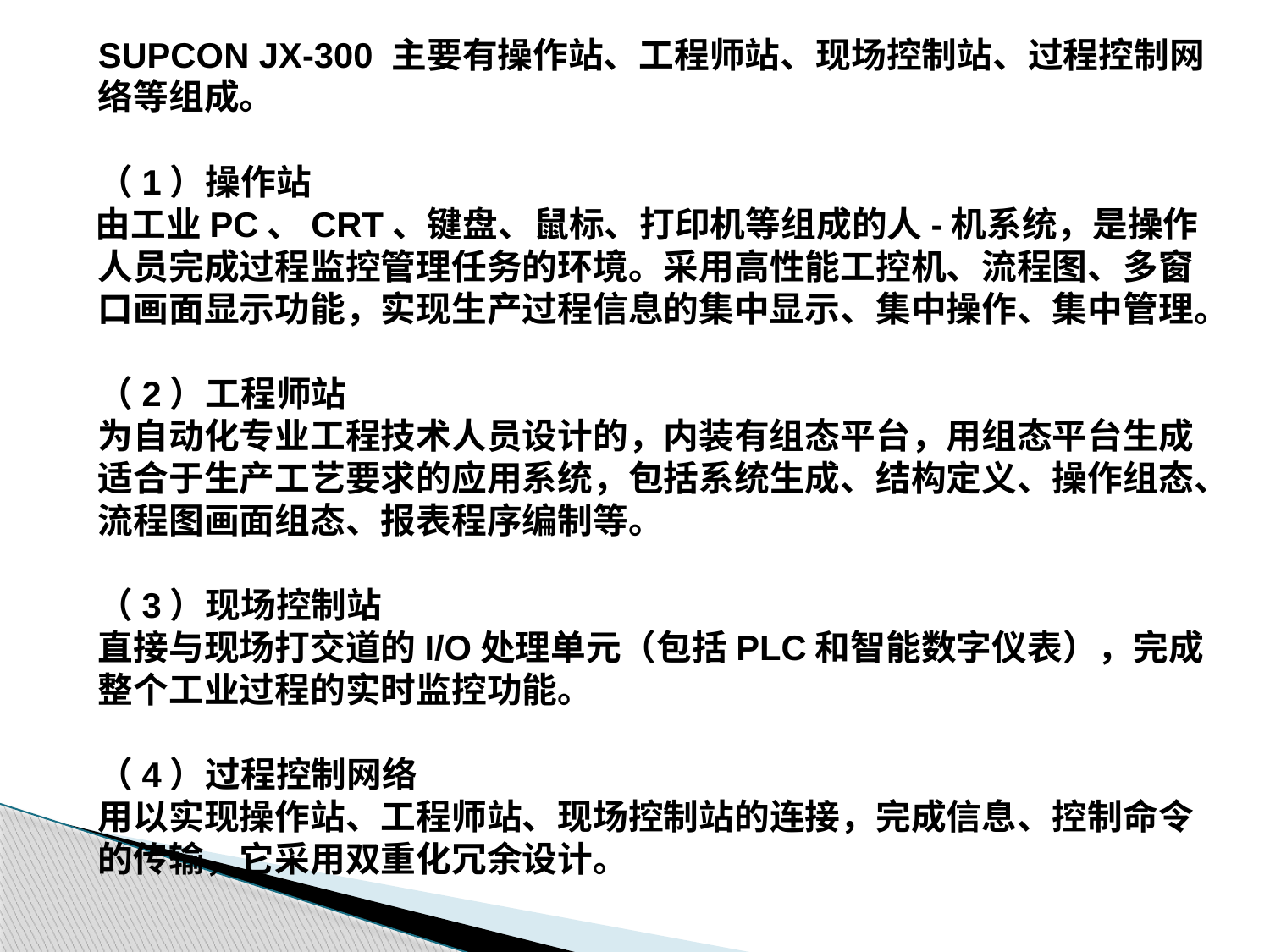

SUPCON JX-300 主要有操作站、工程师站、现场控制站、过程控制网络等组成。

	（1）操作站
   由工业PC、CRT、键盘、鼠标、打印机等组成的人-机系统，是操作人员完成过程监控管理任务的环境。采用高性能工控机、流程图、多窗口画面显示功能，实现生产过程信息的集中显示、集中操作、集中管理。

	（2）工程师站
	为自动化专业工程技术人员设计的，内装有组态平台，用组态平台生成适合于生产工艺要求的应用系统，包括系统生成、结构定义、操作组态、流程图画面组态、报表程序编制等。

	（3）现场控制站
	直接与现场打交道的I/O处理单元（包括PLC和智能数字仪表），完成整个工业过程的实时监控功能。

	（4）过程控制网络
	用以实现操作站、工程师站、现场控制站的连接，完成信息、控制命令的传输，它采用双重化冗余设计。